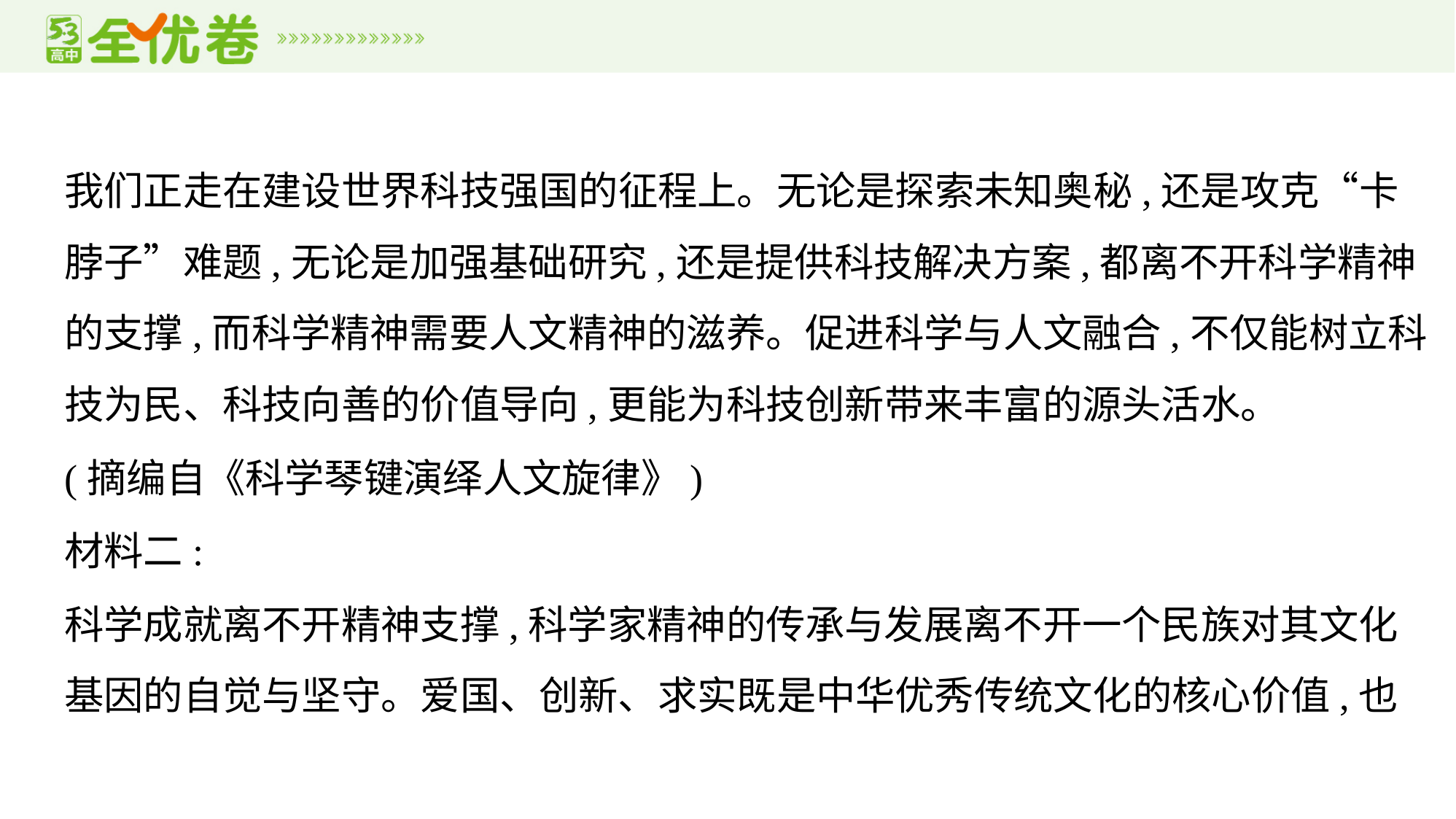

我们正走在建设世界科技强国的征程上。无论是探索未知奥秘,还是攻克“卡
脖子”难题,无论是加强基础研究,还是提供科技解决方案,都离不开科学精神
的支撑,而科学精神需要人文精神的滋养。促进科学与人文融合,不仅能树立科
技为民、科技向善的价值导向,更能为科技创新带来丰富的源头活水。
(摘编自《科学琴键演绎人文旋律》)
材料二:
科学成就离不开精神支撑,科学家精神的传承与发展离不开一个民族对其文化
基因的自觉与坚守。爱国、创新、求实既是中华优秀传统文化的核心价值,也